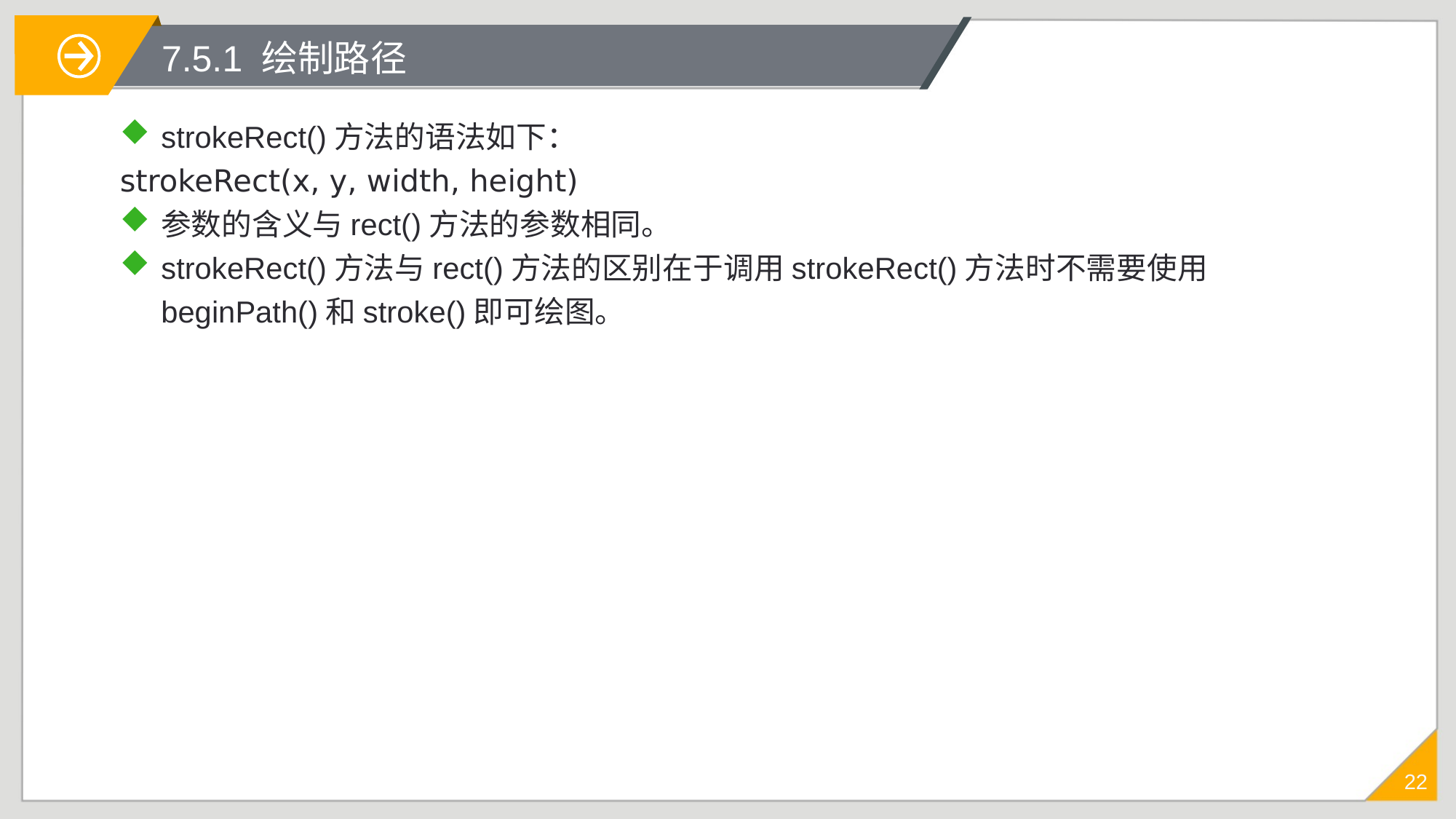

# 7.5.1 绘制路径
strokeRect()方法的语法如下：
strokeRect(x, y, width, height)
参数的含义与rect()方法的参数相同。
strokeRect()方法与rect()方法的区别在于调用strokeRect()方法时不需要使用beginPath()和stroke()即可绘图。